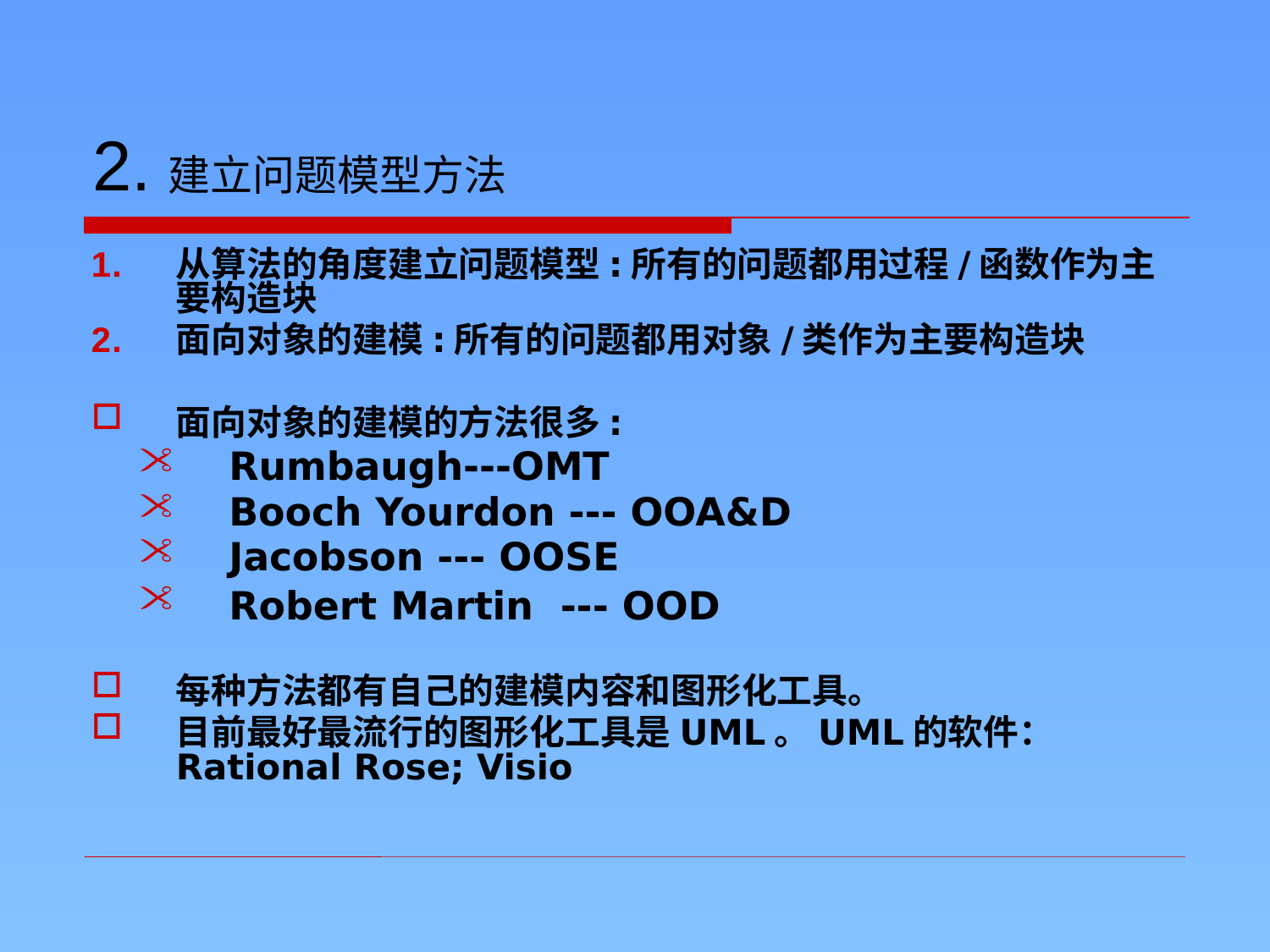

2.建立问题模型方法
从算法的角度建立问题模型:所有的问题都用过程/函数作为主要构造块
面向对象的建模:所有的问题都用对象/类作为主要构造块

面向对象的建模的方法很多:
Rumbaugh---OMT
Booch Yourdon --- OOA&D
Jacobson --- OOSE
Robert Martin  --- OOD

每种方法都有自己的建模内容和图形化工具。
目前最好最流行的图形化工具是UML。UML的软件：Rational Rose; Visio